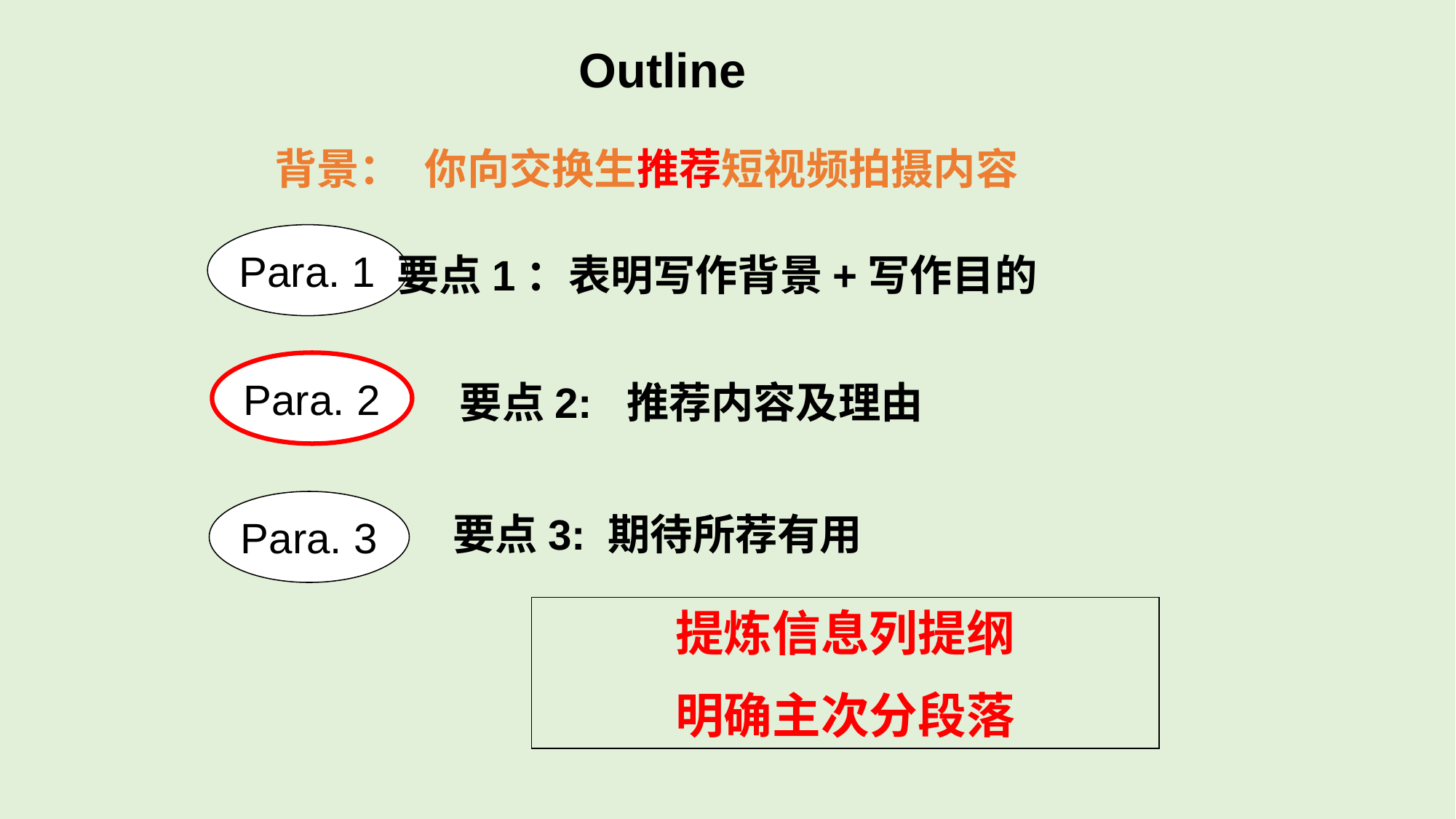

Outline
背景：
你向交换生推荐短视频拍摄内容
Para. 1
要点1：表明写作背景+写作目的
Para. 2

要点2:  推荐内容及理由

要点3: 期待所荐有用
Para. 3
提炼信息列提纲
明确主次分段落